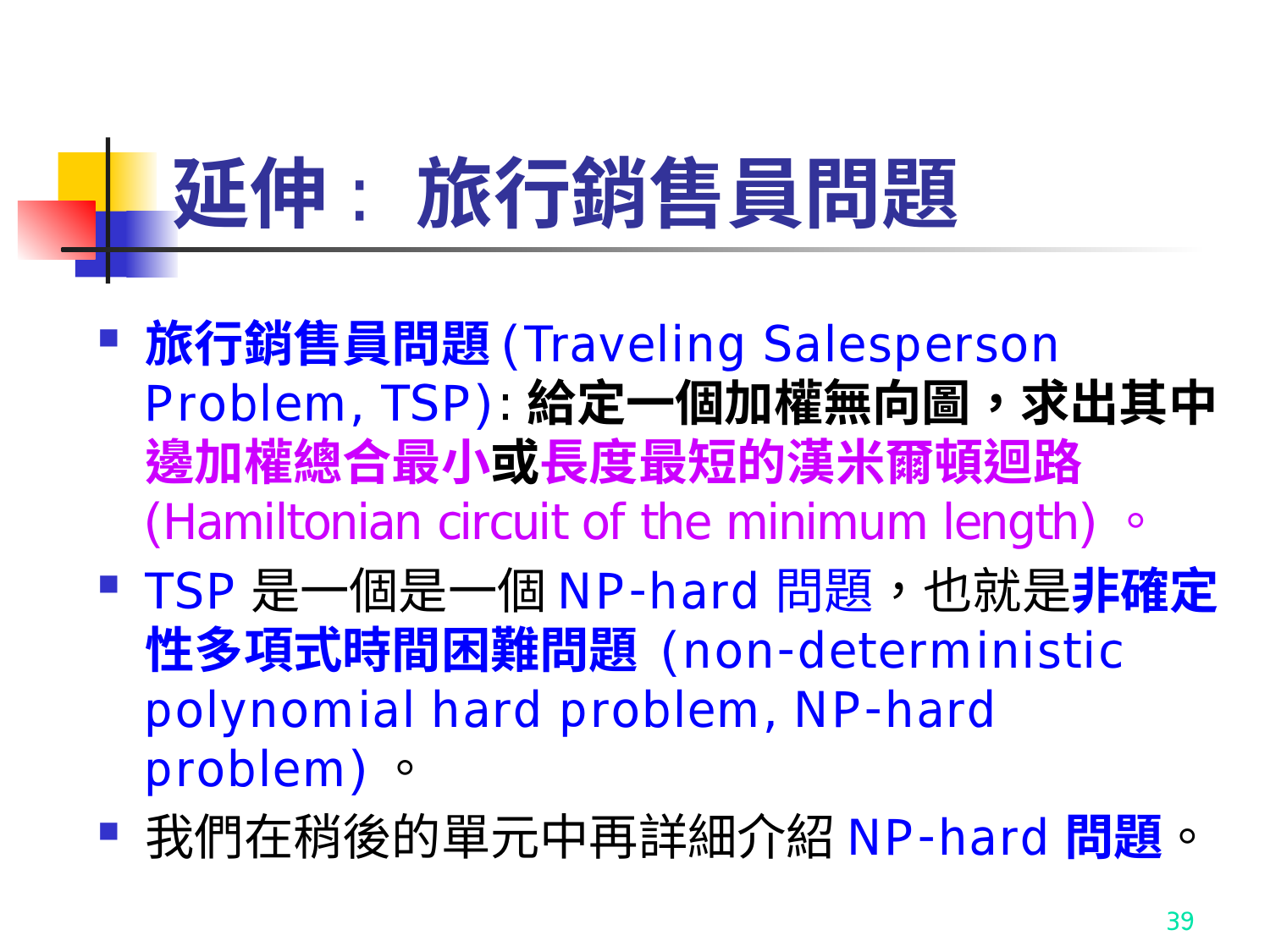

# 延伸: 旅行銷售員問題
旅行銷售員問題(Traveling Salesperson Problem, TSP):給定一個加權無向圖，求出其中邊加權總合最小或長度最短的漢米爾頓迴路(Hamiltonian circuit of the minimum length)。
TSP是一個是一個NP-hard問題，也就是非確定性多項式時間困難問題 (non-deterministic polynomial hard problem, NP-hard problem)。
我們在稍後的單元中再詳細介紹NP-hard問題。

39